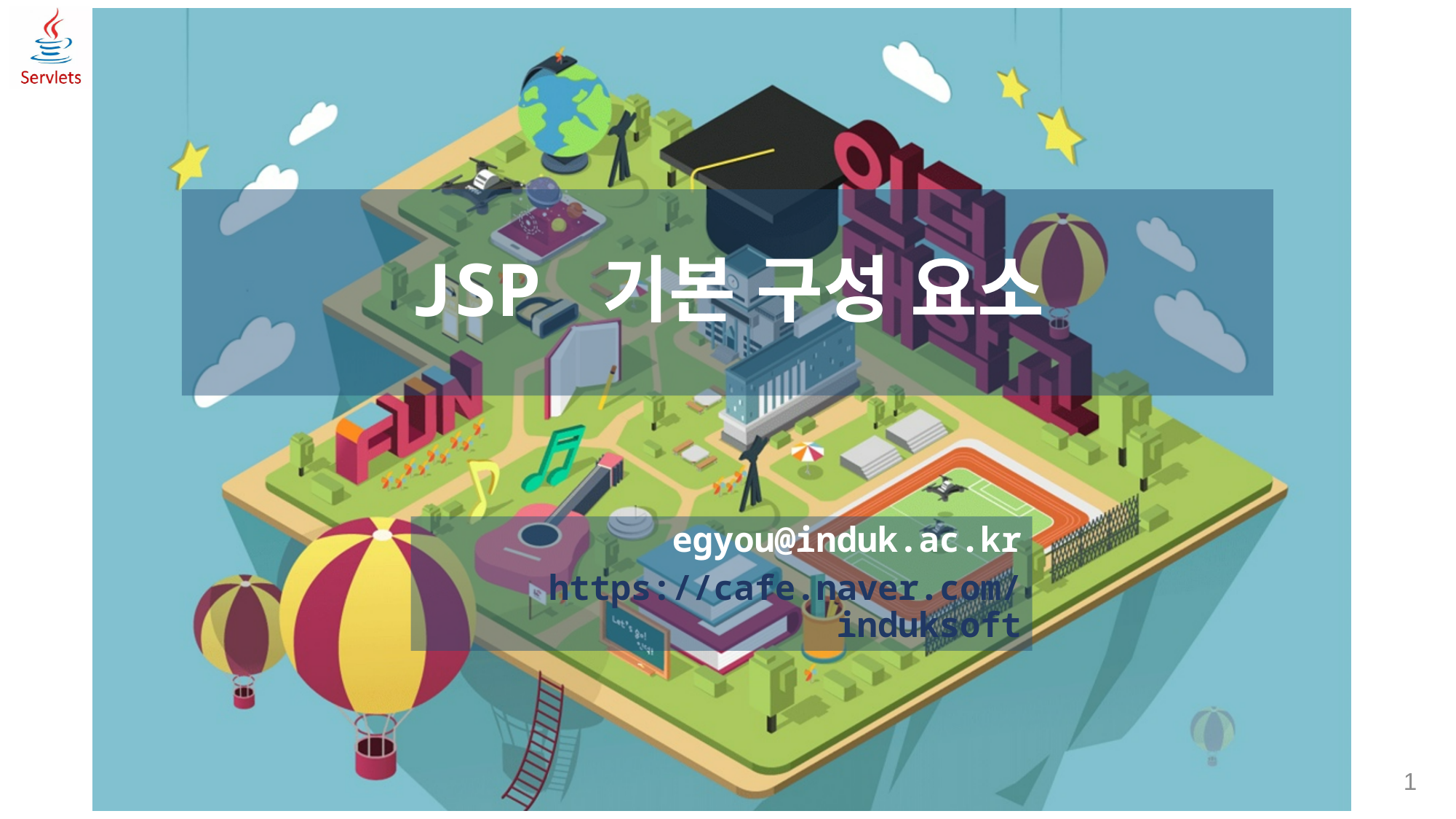

# JSP 기본 구성 요소
egyou@induk.ac.kr
https://cafe.naver.com/induksoft
1